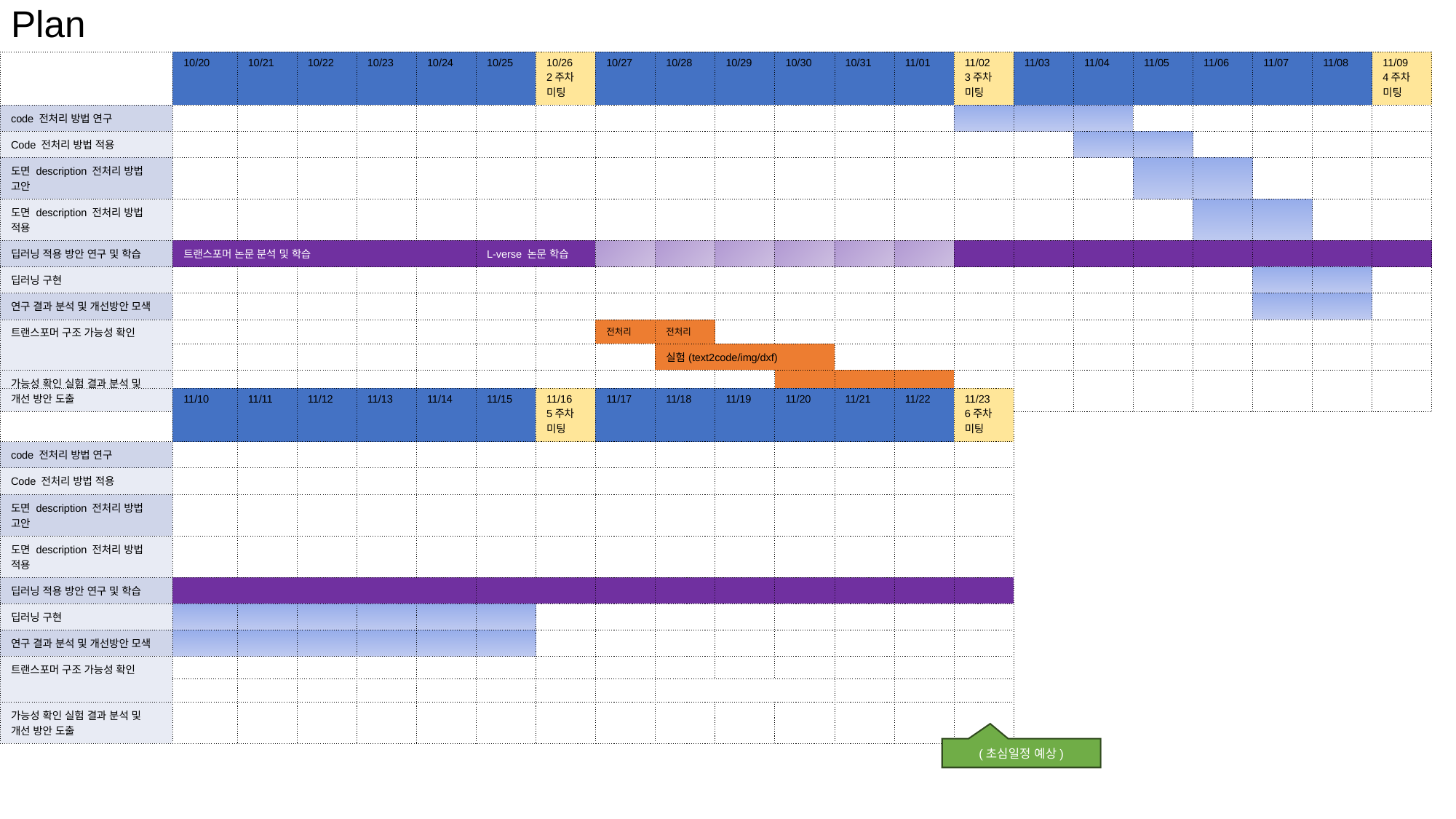

# Plan
|  | 10/20 | 10/21 | 10/22 | 10/23 | 10/24 | 10/25 | 10/26 2주차 미팅 | 10/27 | 10/28 | 10/29 | 10/30 | 10/31 | 11/01 | 11/02 3주차 미팅 | 11/03 | 11/04 | 11/05 | 11/06 | 11/07 | 11/08 | 11/09 4주차 미팅 |
| --- | --- | --- | --- | --- | --- | --- | --- | --- | --- | --- | --- | --- | --- | --- | --- | --- | --- | --- | --- | --- | --- |
| code 전처리 방법 연구 |  |  |  |  |  |  |  |  |  |  |  |  |  |  |  |  |  |  |  |  |  |
| Code 전처리 방법 적용 |  |  |  |  |  |  |  |  |  |  |  |  |  |  |  |  |  |  |  |  |  |
| 도면 description 전처리 방법 고안 |  |  |  |  |  |  |  |  |  |  |  |  |  |  |  |  |  |  |  |  |  |
| 도면 description 전처리 방법 적용 |  |  |  |  |  |  |  |  |  |  |  |  |  |  |  |  |  |  |  |  |  |
| 딥러닝 적용 방안 연구 및 학습 | 트랜스포머 논문 분석 및 학습 |  |  |  |  | L-verse 논문 학습 |  |  |  |  |  |  |  |  |  |  |  |  |  |  |  |
| 딥러닝 구현 |  |  |  |  |  |  |  |  |  |  |  |  |  |  |  |  |  |  |  |  |  |
| 연구 결과 분석 및 개선방안 모색 |  |  |  |  |  |  |  |  |  |  |  |  |  |  |  |  |  |  |  |  |  |
| 트랜스포머 구조 가능성 확인 |  |  |  |  |  |  |  | 전처리 | 전처리 |  |  |  |  |  |  |  |  |  |  |  |  |
|  |  |  |  |  |  |  |  |  | 실험(text2code/img/dxf) |  |  |  |  |  |  |  |  |  |  |  |  |
| 가능성 확인 실험 결과 분석 및 개선 방안 도출 |  |  |  |  |  |  |  |  |  |  |  |  |  |  |  |  |  |  |  |  |  |
|  | 11/10 | 11/11 | 11/12 | 11/13 | 11/14 | 11/15 | 11/16 5주차 미팅 | 11/17 | 11/18 | 11/19 | 11/20 | 11/21 | 11/22 | 11/23 6주차 미팅 |
| --- | --- | --- | --- | --- | --- | --- | --- | --- | --- | --- | --- | --- | --- | --- |
| code 전처리 방법 연구 |  |  |  |  |  |  |  |  |  |  |  |  |  |  |
| Code 전처리 방법 적용 |  |  |  |  |  |  |  |  |  |  |  |  |  |  |
| 도면 description 전처리 방법 고안 |  |  |  |  |  |  |  |  |  |  |  |  |  |  |
| 도면 description 전처리 방법 적용 |  |  |  |  |  |  |  |  |  |  |  |  |  |  |
| 딥러닝 적용 방안 연구 및 학습 |  |  |  |  |  |  |  |  |  |  |  |  |  |  |
| 딥러닝 구현 |  |  |  |  |  |  |  |  |  |  |  |  |  |  |
| 연구 결과 분석 및 개선방안 모색 |  |  |  |  |  |  |  |  |  |  |  |  |  |  |
| 트랜스포머 구조 가능성 확인 |  |  |  |  |  |  |  |  |  |  |  |  |  |  |
|  |  |  |  |  |  |  |  |  |  |  |  |  |  |  |
| 가능성 확인 실험 결과 분석 및 개선 방안 도출 |  |  |  |  |  |  |  |  |  |  |  |  |  |  |
(초심일정 예상)